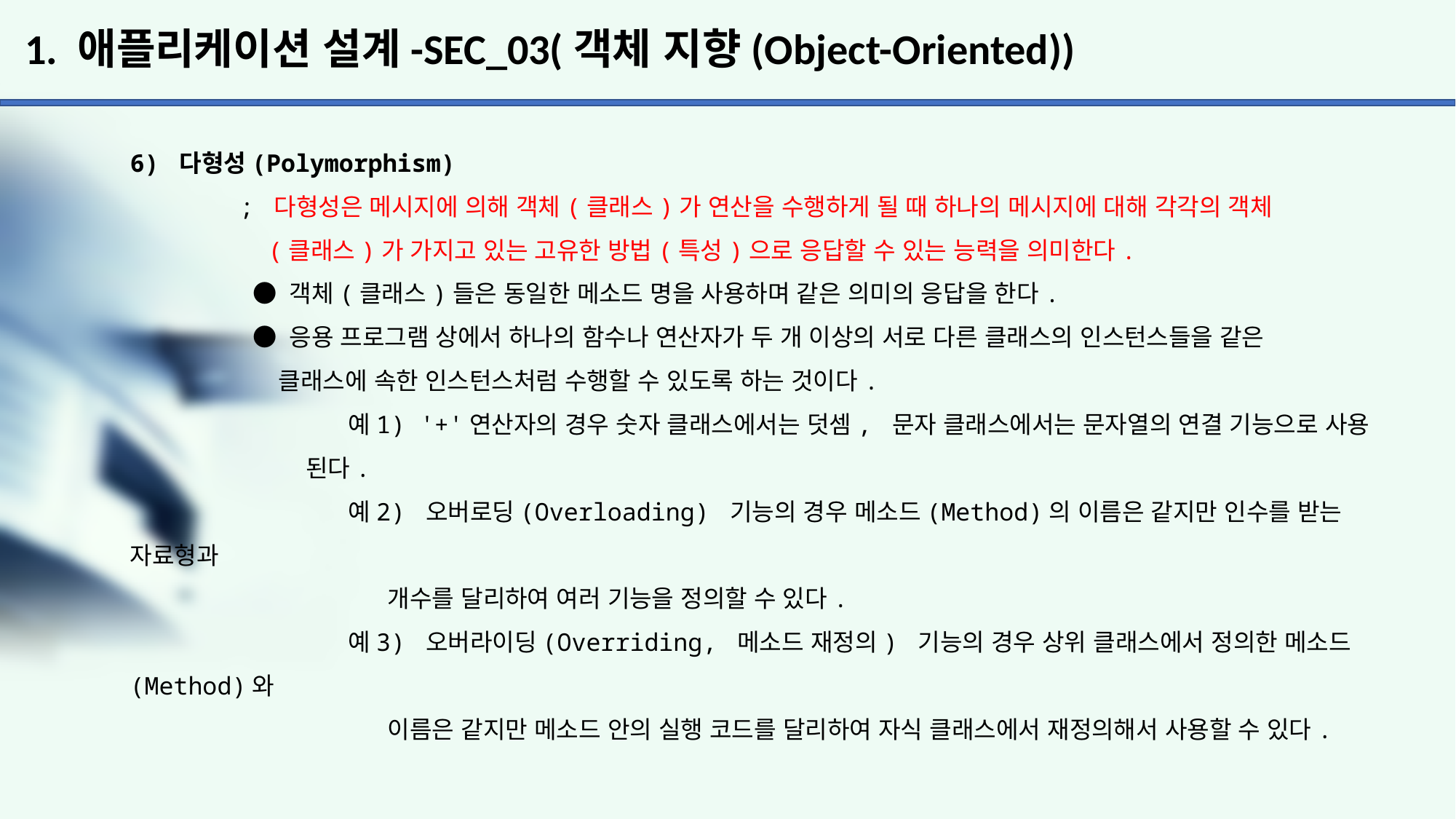

# 1. 애플리케이션 설계-SEC_03(객체 지향(Object-Oriented))
6) 다형성(Polymorphism)
	; 다형성은 메시지에 의해 객체(클래스)가 연산을 수행하게 될 때 하나의 메시지에 대해 각각의 객체
	  (클래스)가 가지고 있는 고유한 방법(특성)으로 응답할 수 있는 능력을 의미한다.
	  ● 객체(클래스)들은 동일한 메소드 명을 사용하며 같은 의미의 응답을 한다.
	  ● 응용 프로그램 상에서 하나의 함수나 연산자가 두 개 이상의 서로 다른 클래스의 인스턴스들을 같은
	     클래스에 속한 인스턴스처럼 수행할 수 있도록 하는 것이다.
		예1) '+'연산자의 경우 숫자 클래스에서는 덧셈, 문자 클래스에서는 문자열의 연결 기능으로 사용
	         된다.
		예2) 오버로딩(Overloading) 기능의 경우 메소드(Method)의 이름은 같지만 인수를 받는 자료형과
		     개수를 달리하여 여러 기능을 정의할 수 있다.
		예3) 오버라이딩(Overriding, 메소드 재정의) 기능의 경우 상위 클래스에서 정의한 메소드(Method)와
		     이름은 같지만 메소드 안의 실행 코드를 달리하여 자식 클래스에서 재정의해서 사용할 수 있다.